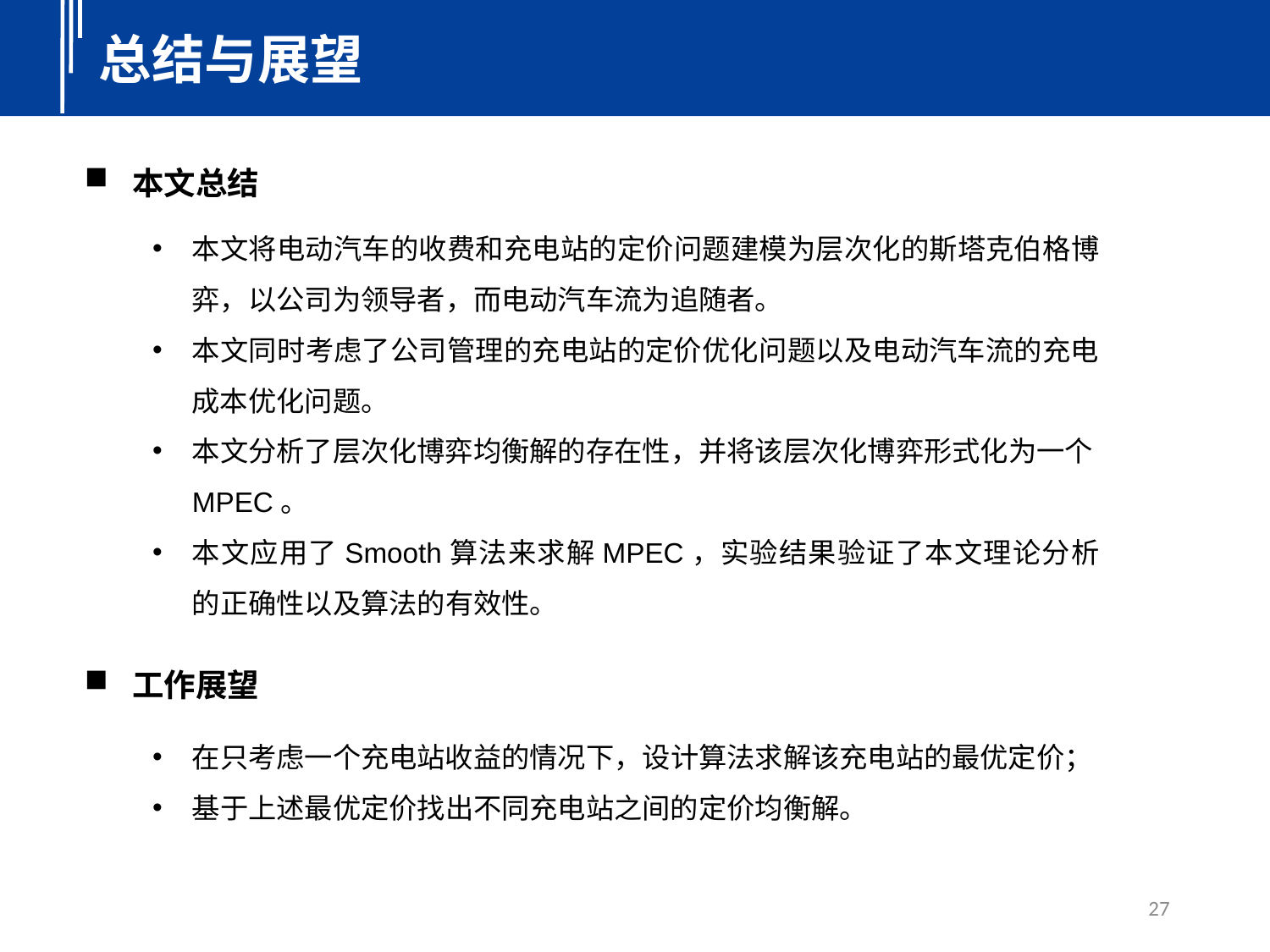

总结与展望
本文总结
本文将电动汽车的收费和充电站的定价问题建模为层次化的斯塔克伯格博弈，以公司为领导者，而电动汽车流为追随者。
本文同时考虑了公司管理的充电站的定价优化问题以及电动汽车流的充电成本优化问题。
本文分析了层次化博弈均衡解的存在性，并将该层次化博弈形式化为一个MPEC。
本文应用了Smooth算法来求解MPEC，实验结果验证了本文理论分析的正确性以及算法的有效性。
工作展望
在只考虑一个充电站收益的情况下，设计算法求解该充电站的最优定价；
基于上述最优定价找出不同充电站之间的定价均衡解。
27